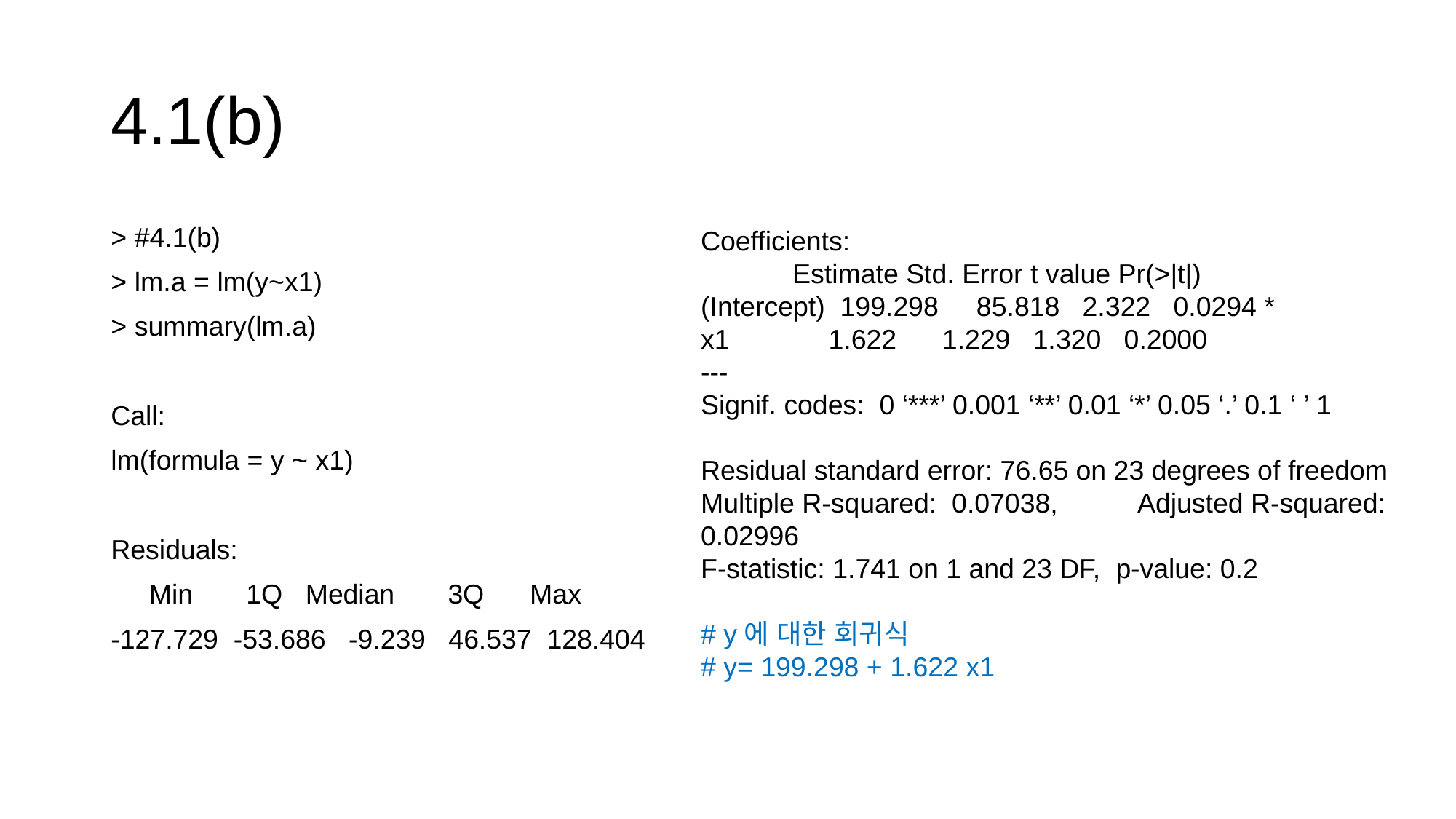

# 4.1(b)
> #4.1(b)
> lm.a = lm(y~x1)
> summary(lm.a)

Call:
lm(formula = y ~ x1)

Residuals:
     Min       1Q   Median       3Q      Max
-127.729  -53.686   -9.239   46.537  128.404

Coefficients:
            Estimate Std. Error t value Pr(>|t|)
(Intercept)  199.298     85.818   2.322   0.0294 *
x1             1.622      1.229   1.320   0.2000
---
Signif. codes:  0 ‘***’ 0.001 ‘**’ 0.01 ‘*’ 0.05 ‘.’ 0.1 ‘ ’ 1

Residual standard error: 76.65 on 23 degrees of freedom
Multiple R-squared:  0.07038,	Adjusted R-squared:  0.02996
F-statistic: 1.741 on 1 and 23 DF,  p-value: 0.2

# y에 대한 회귀식
# y= 199.298 + 1.622 x1